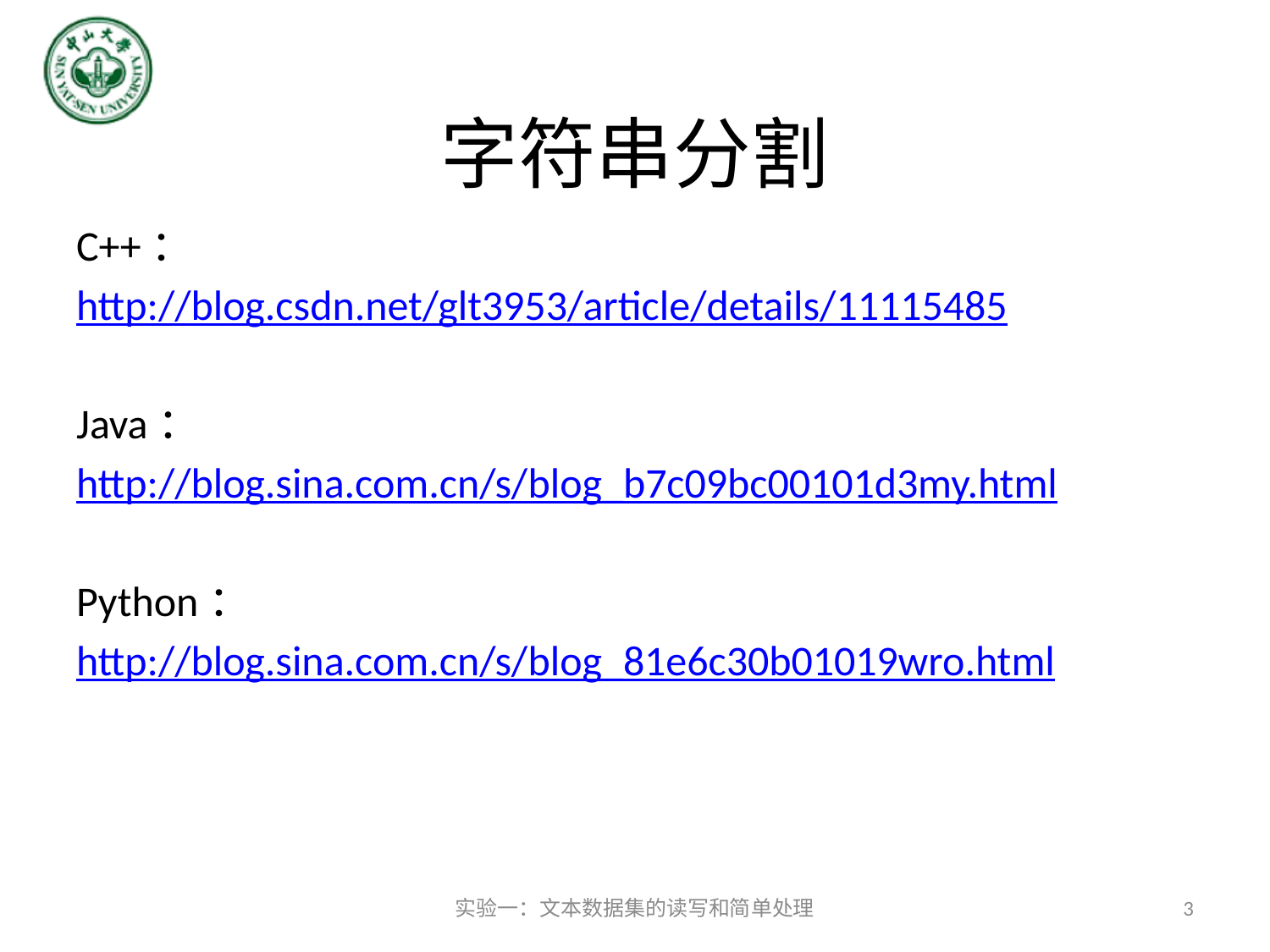

# 字符串分割
C++：
http://blog.csdn.net/glt3953/article/details/11115485

Java：
http://blog.sina.com.cn/s/blog_b7c09bc00101d3my.html

Python：
http://blog.sina.com.cn/s/blog_81e6c30b01019wro.html

实验一：文本数据集的读写和简单处理
3